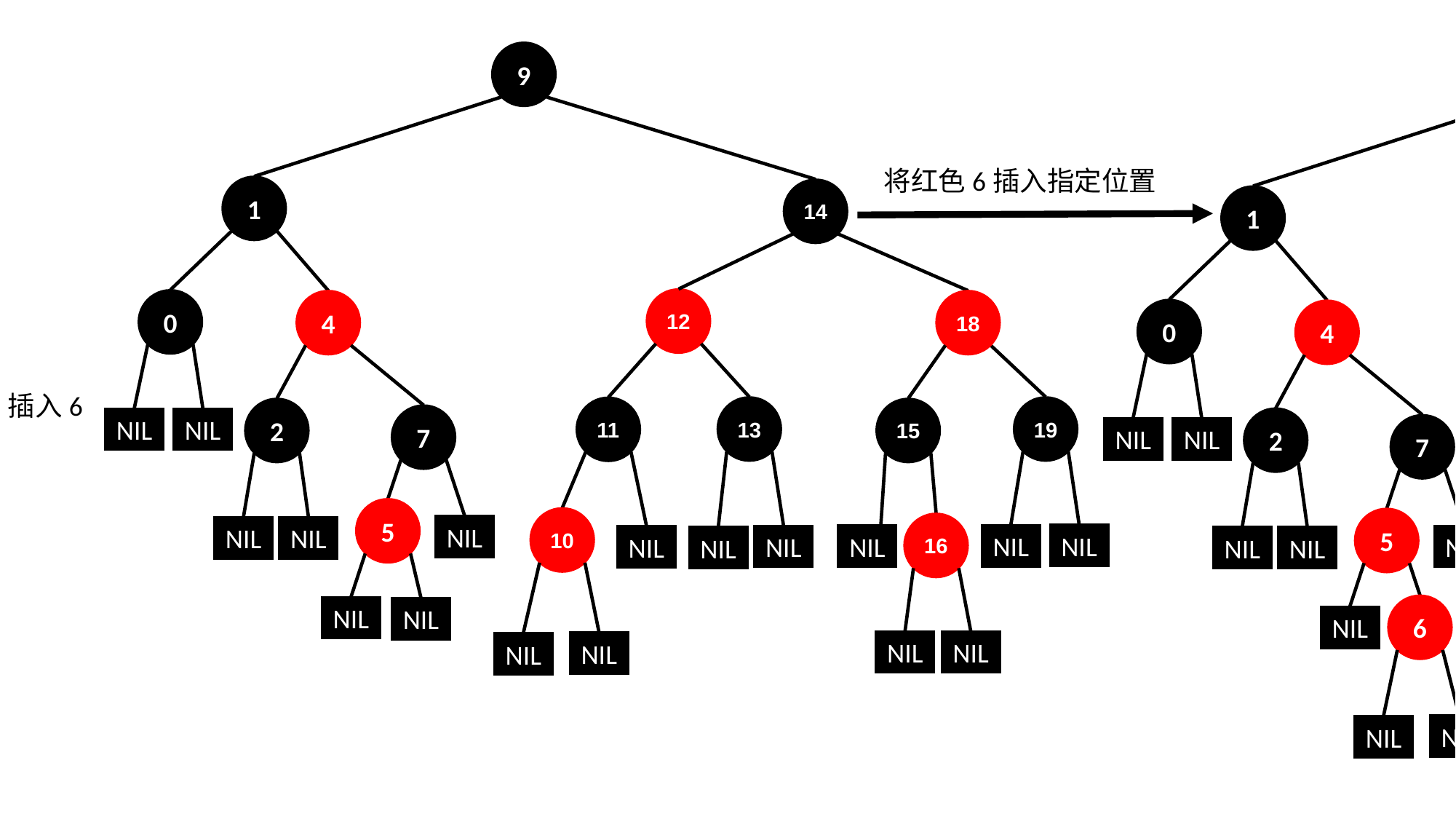

根据插入情形4的Right-Left规则：
当前节点6的父节点5是红色，叔节点NIL是黑色，并且6是5
的右孩子，5是7的左孩子。因此将父节点5进行左旋，
并将5设为当前节点，根据Left-Left规则，将7进行右旋，
并交换6和7的颜色
①将5右旋，并将5设为当前节点
9
9
9
9
②将7进行右旋，
并交换6和7的颜色
将红色6插入指定位置
1
14
1
1
14
14
1
14
12
0
4
18
12
0
4
18
12
0
4
18
12
0
4
18
插入6
13
19
11
2
15
7
13
19
11
NIL
NIL
2
15
13
19
11
2
15
13
19
11
2
15
7
7
6
NIL
NIL
NIL
NIL
NIL
NIL
5
10
5
16
6
NIL
NIL
NIL
10
10
5
16
7
10
NIL
NIL
NIL
NIL
NIL
NIL
16
NIL
NIL
NIL
NIL
16
NIL
NIL
NIL
NIL
NIL
NIL
NIL
NIL
NIL
NIL
NIL
NIL
NIL
NIL
NIL
NIL
NIL
NIL
NIL
NIL
NIL
NIL
6
NIL
NIL
5
NIL
NIL
NIL
NIL
NIL
NIL
NIL
NIL
NIL
NIL
NIL
NIL
NIL
NIL
NIL
NIL
NIL
NIL
NIL
NIL
NIL
NIL
NIL
NIL
NIL
NIL